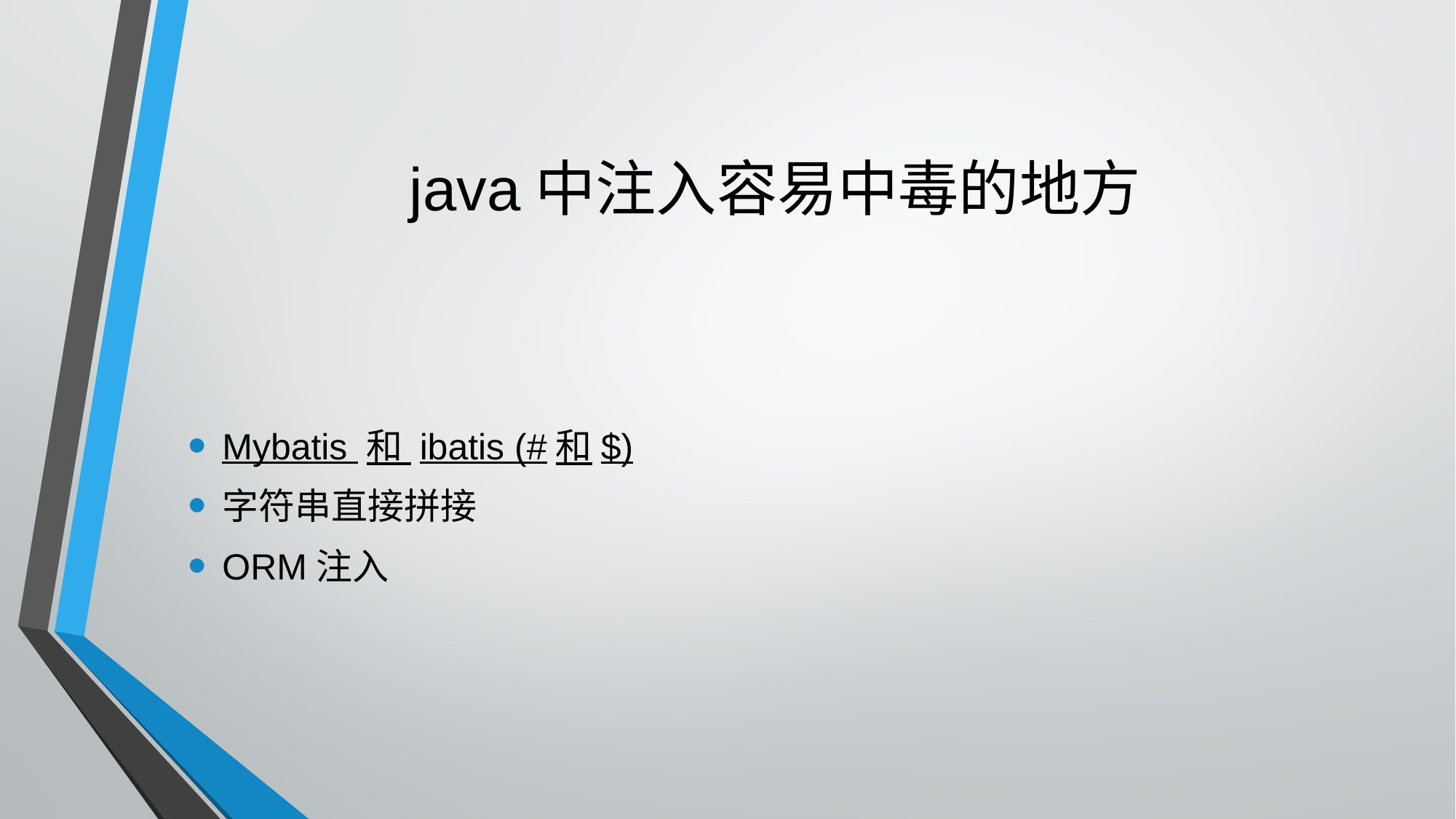

# java中注入容易中毒的地方
Mybatis 和 ibatis (#和$)
字符串直接拼接
ORM注入